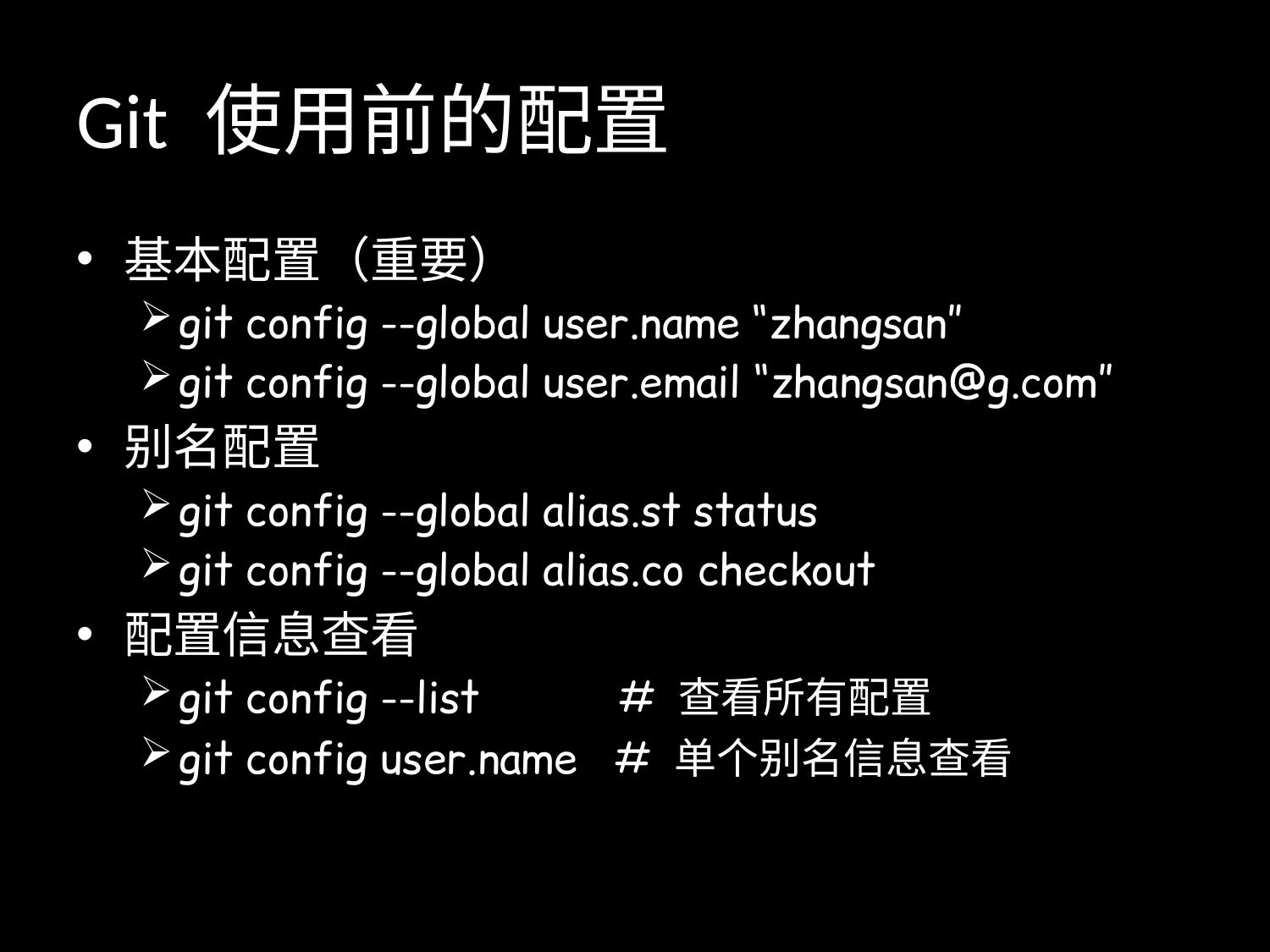

# Git 使用前的配置
基本配置（重要）
git config --global user.name “zhangsan”
git config --global user.email “zhangsan@g.com”
别名配置
git config --global alias.st status
git config --global alias.co checkout
配置信息查看
git config --list           # 查看所有配置
git config user.name   # 单个别名信息查看